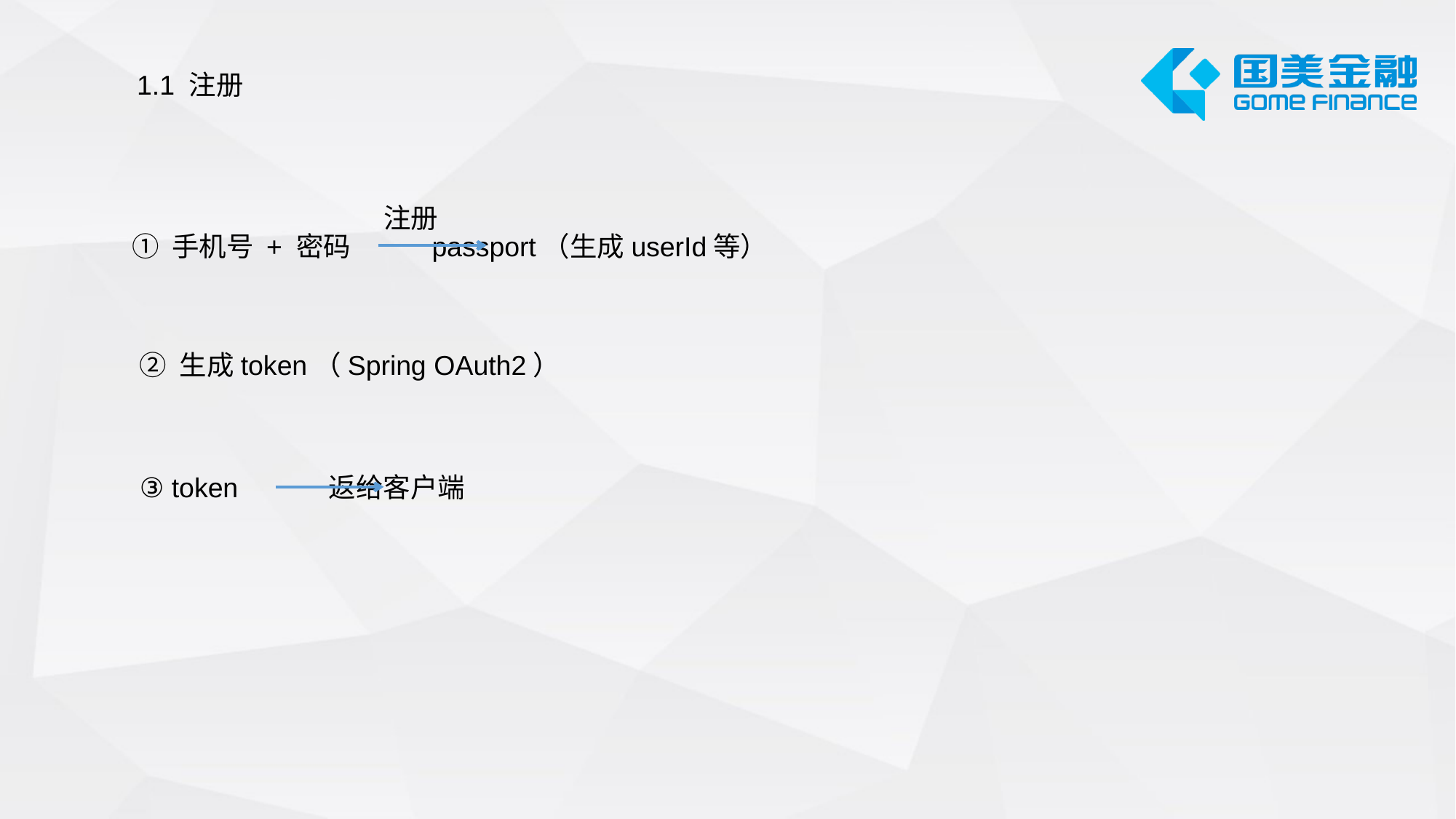

1.1 注册
注册
① 手机号 + 密码            passport（生成userId等）
② 生成token（Spring OAuth2）
③ token           返给客户端